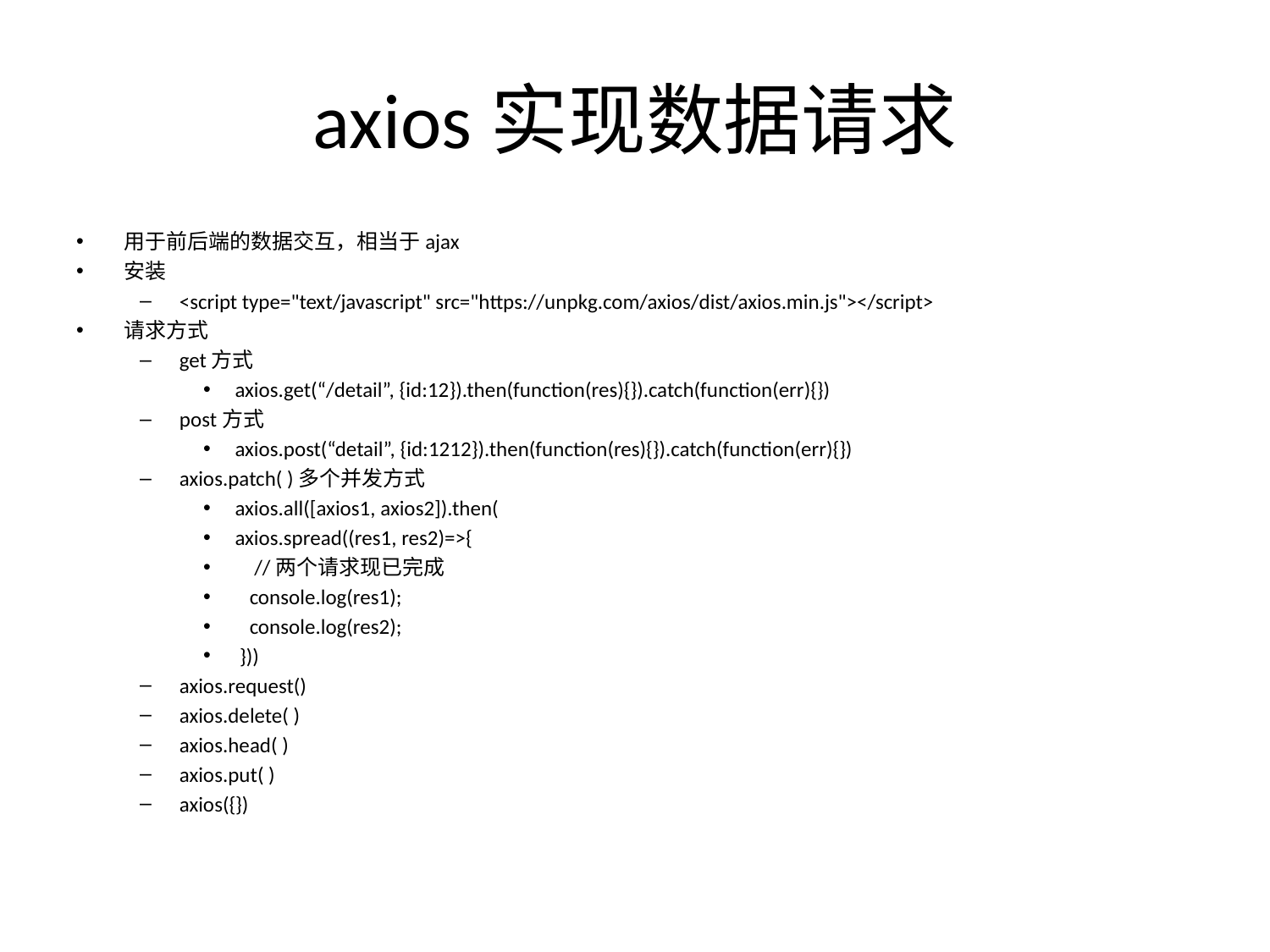

# axios实现数据请求
用于前后端的数据交互，相当于ajax
安装
<script type="text/javascript" src="https://unpkg.com/axios/dist/axios.min.js"></script>
请求方式
get方式
axios.get(“/detail”, {id:12}).then(function(res){}).catch(function(err){})
post方式
axios.post(“detail”, {id:1212}).then(function(res){}).catch(function(err){})
axios.patch( )多个并发方式
axios.all([axios1, axios2]).then(
axios.spread((res1, res2)=>{
    //两个请求现已完成
   console.log(res1);
   console.log(res2);
 }))
axios.request()
axios.delete( )
axios.head( )
axios.put( )
axios({})